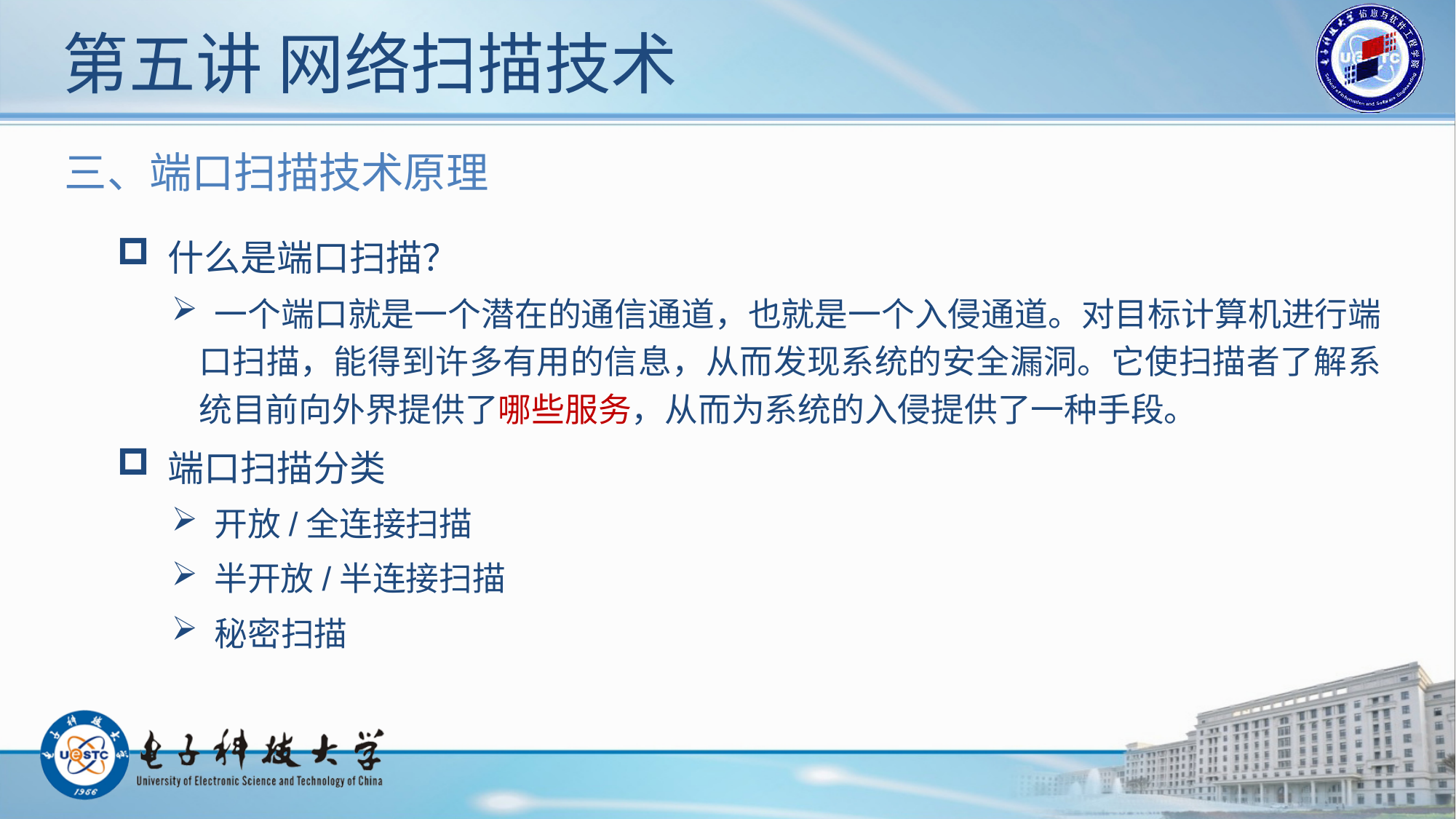

# 第五讲 网络扫描技术
三、端口扫描技术原理
 什么是端口扫描？
 一个端口就是一个潜在的通信通道，也就是一个入侵通道。对目标计算机进行端口扫描，能得到许多有用的信息，从而发现系统的安全漏洞。它使扫描者了解系统目前向外界提供了哪些服务，从而为系统的入侵提供了一种手段。
 端口扫描分类
 开放/全连接扫描
 半开放/半连接扫描
 秘密扫描